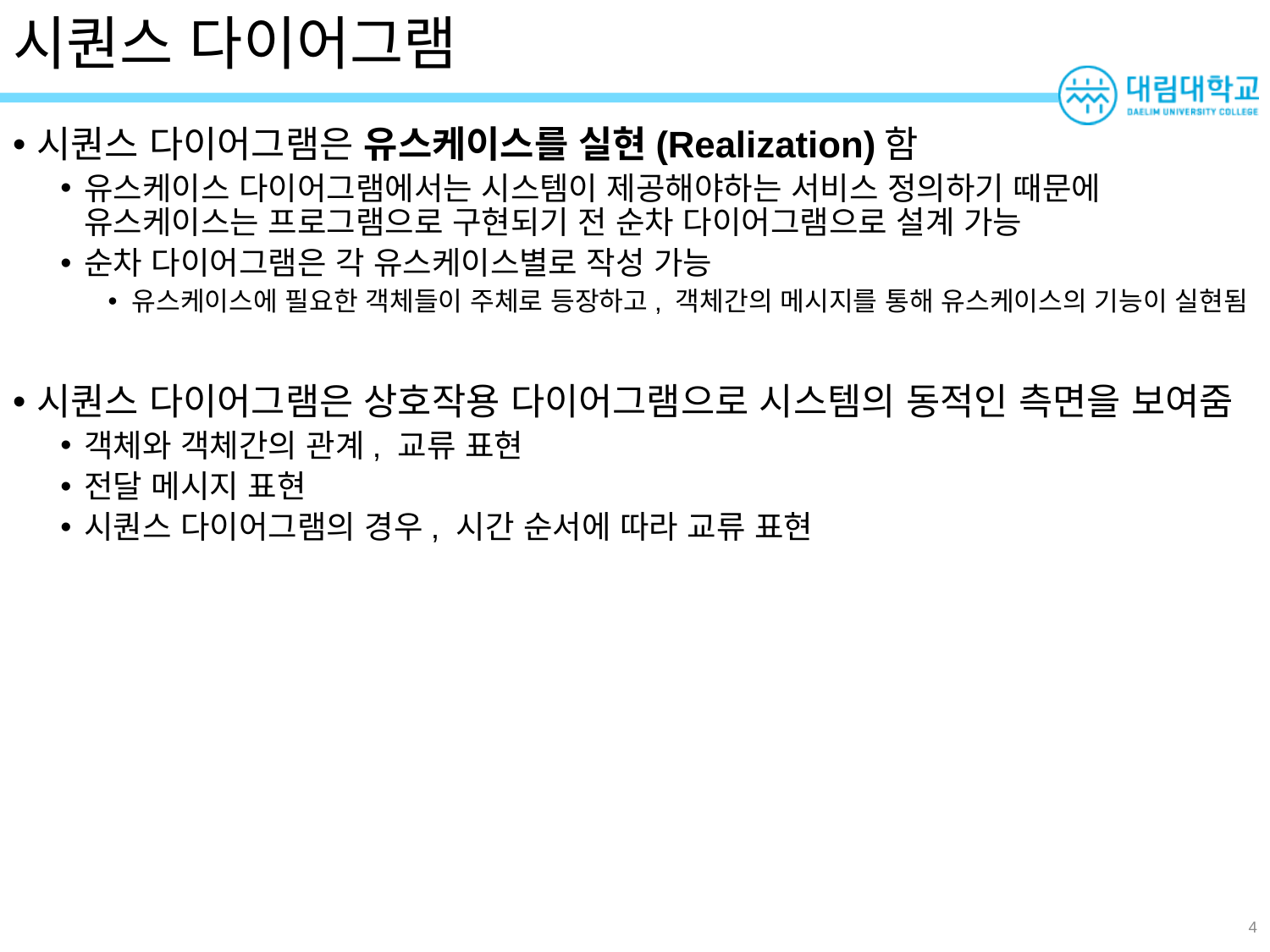

# 시퀀스 다이어그램
시퀀스 다이어그램은 유스케이스를 실현(Realization)함
유스케이스 다이어그램에서는 시스템이 제공해야하는 서비스 정의하기 때문에 유스케이스는 프로그램으로 구현되기 전 순차 다이어그램으로 설계 가능
순차 다이어그램은 각 유스케이스별로 작성 가능
유스케이스에 필요한 객체들이 주체로 등장하고, 객체간의 메시지를 통해 유스케이스의 기능이 실현됨

시퀀스 다이어그램은 상호작용 다이어그램으로 시스템의 동적인 측면을 보여줌
객체와 객체간의 관계, 교류 표현
전달 메시지 표현
시퀀스 다이어그램의 경우, 시간 순서에 따라 교류 표현

4